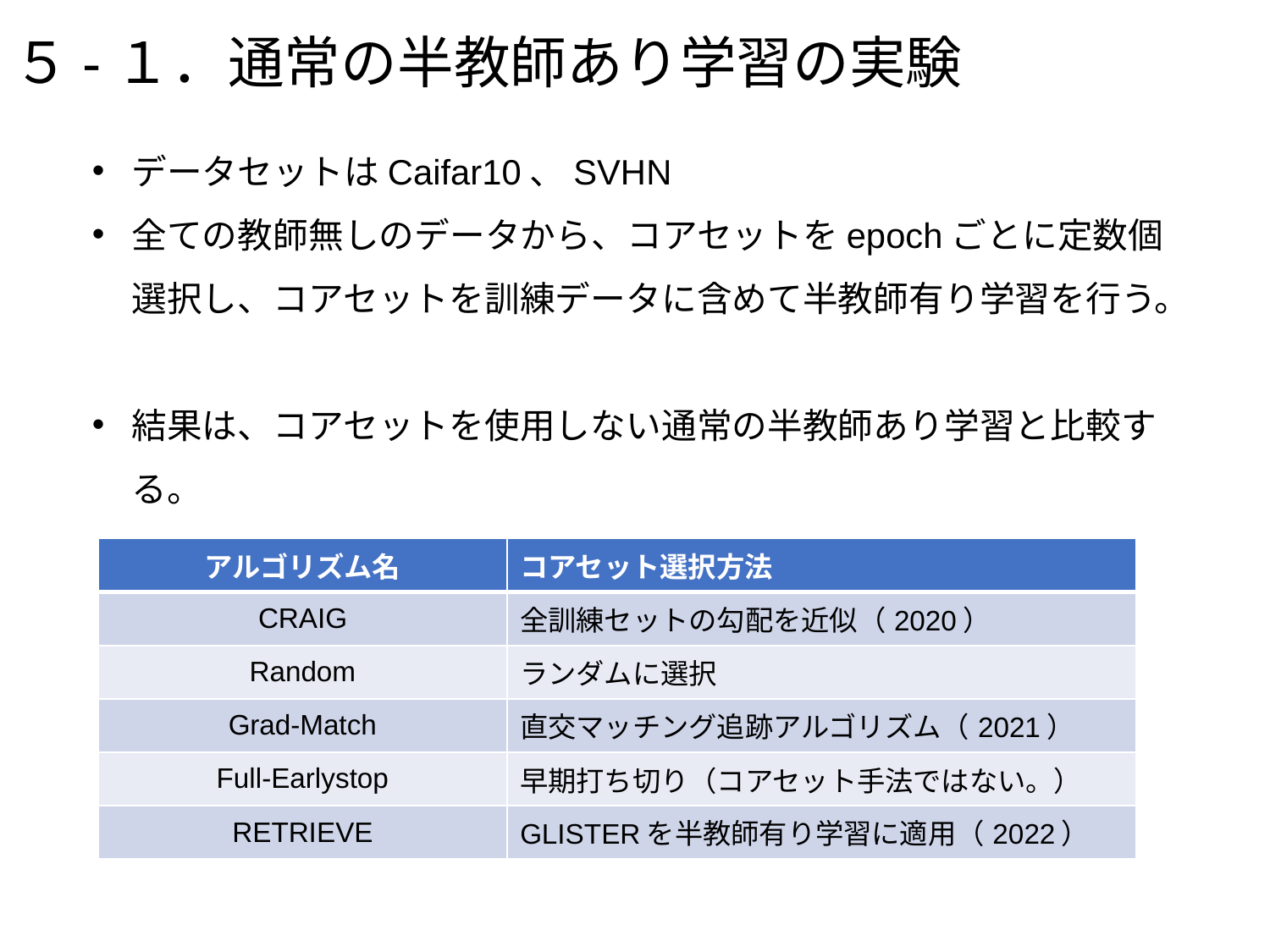

# ５-１．通常の半教師あり学習の実験
データセットはCaifar10、SVHN
全ての教師無しのデータから、コアセットをepochごとに定数個選択し、コアセットを訓練データに含めて半教師有り学習を行う。

結果は、コアセットを使用しない通常の半教師あり学習と比較する。
| アルゴリズム名 | コアセット選択方法 |
| --- | --- |
| CRAIG | 全訓練セットの勾配を近似（2020） |
| Random | ランダムに選択 |
| Grad-Match | 直交マッチング追跡アルゴリズム（2021） |
| Full-Earlystop | 早期打ち切り（コアセット手法ではない。） |
| RETRIEVE | GLISTERを半教師有り学習に適用（2022） |